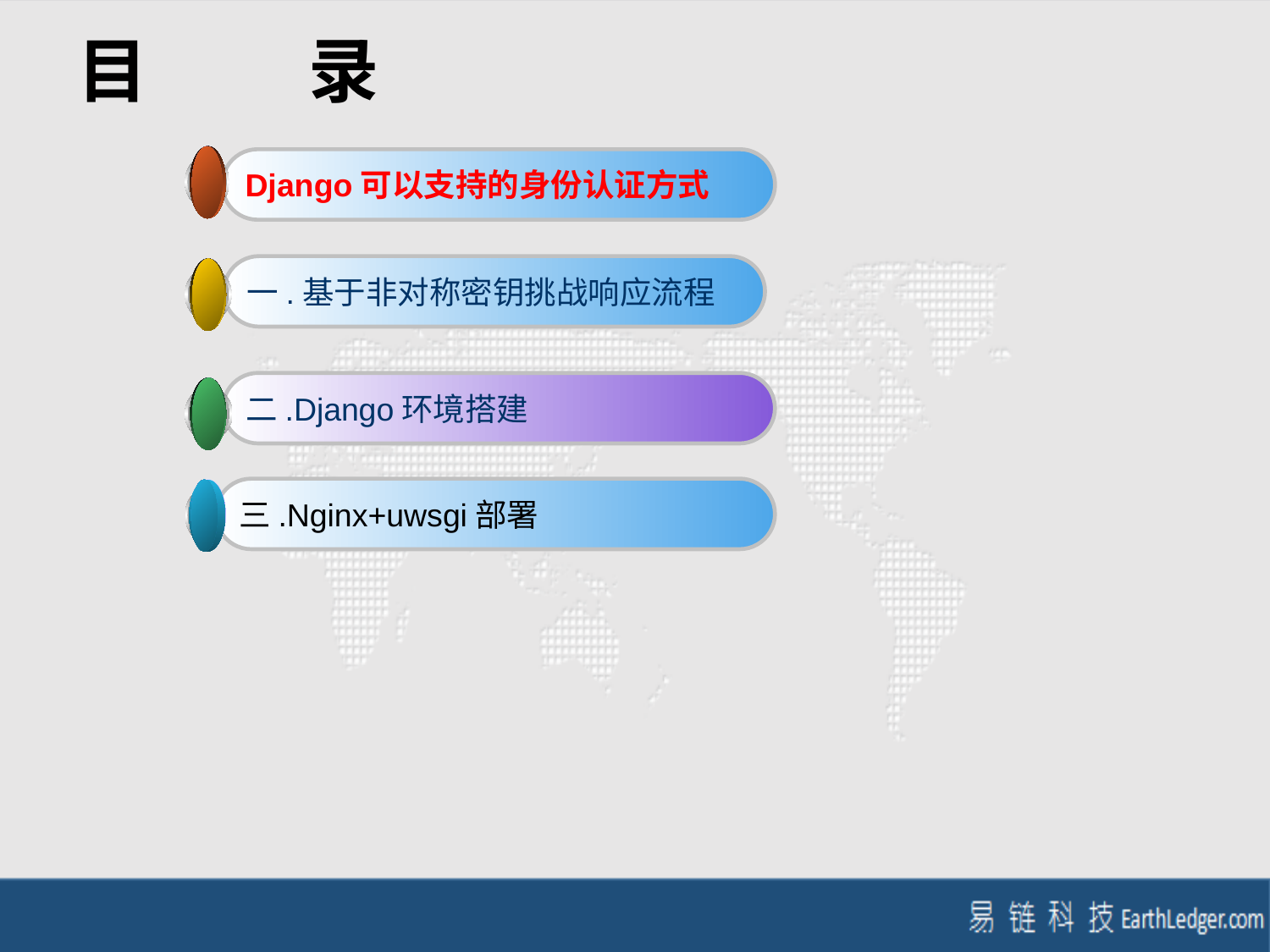

# 目          录

Django可以支持的身份认证方式
一.基于非对称密钥挑战响应流程

二.Django环境搭建

三.Nginx+uwsgi部署